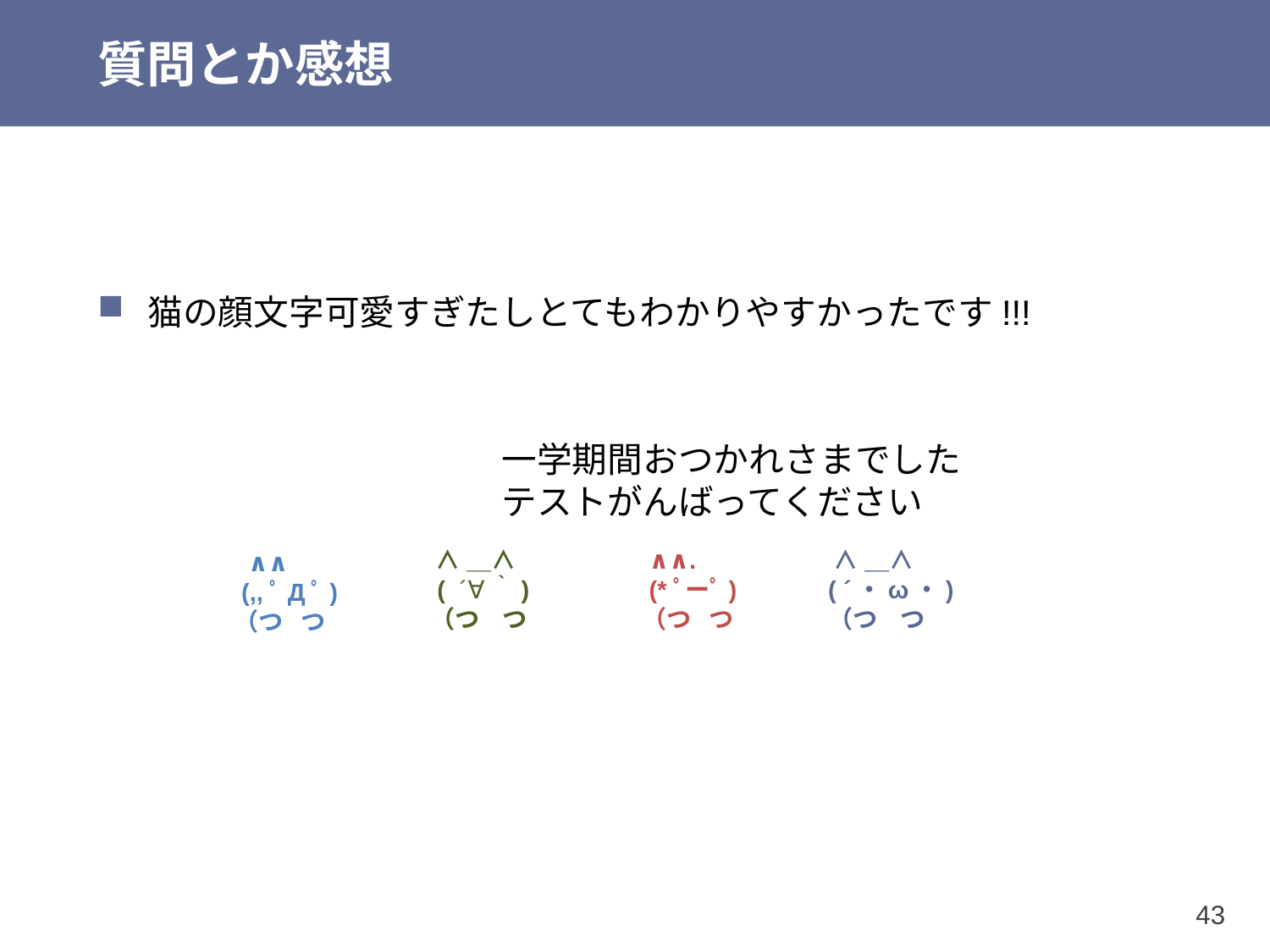

# 質問とか感想
猫の顔文字可愛すぎたしとてもわかりやすかったです!!!
		一学期間おつかれさまでした
		テストがんばってください

 ∧＿∧
 (  ´∀｀)
（つ    つ
 ∧∧.
 (*ﾟーﾟ)
（つ   つ
 ∧＿∧
( ´・ω・)
（つ    つ
  ∧∧
 (,,ﾟДﾟ)
（つ   つ